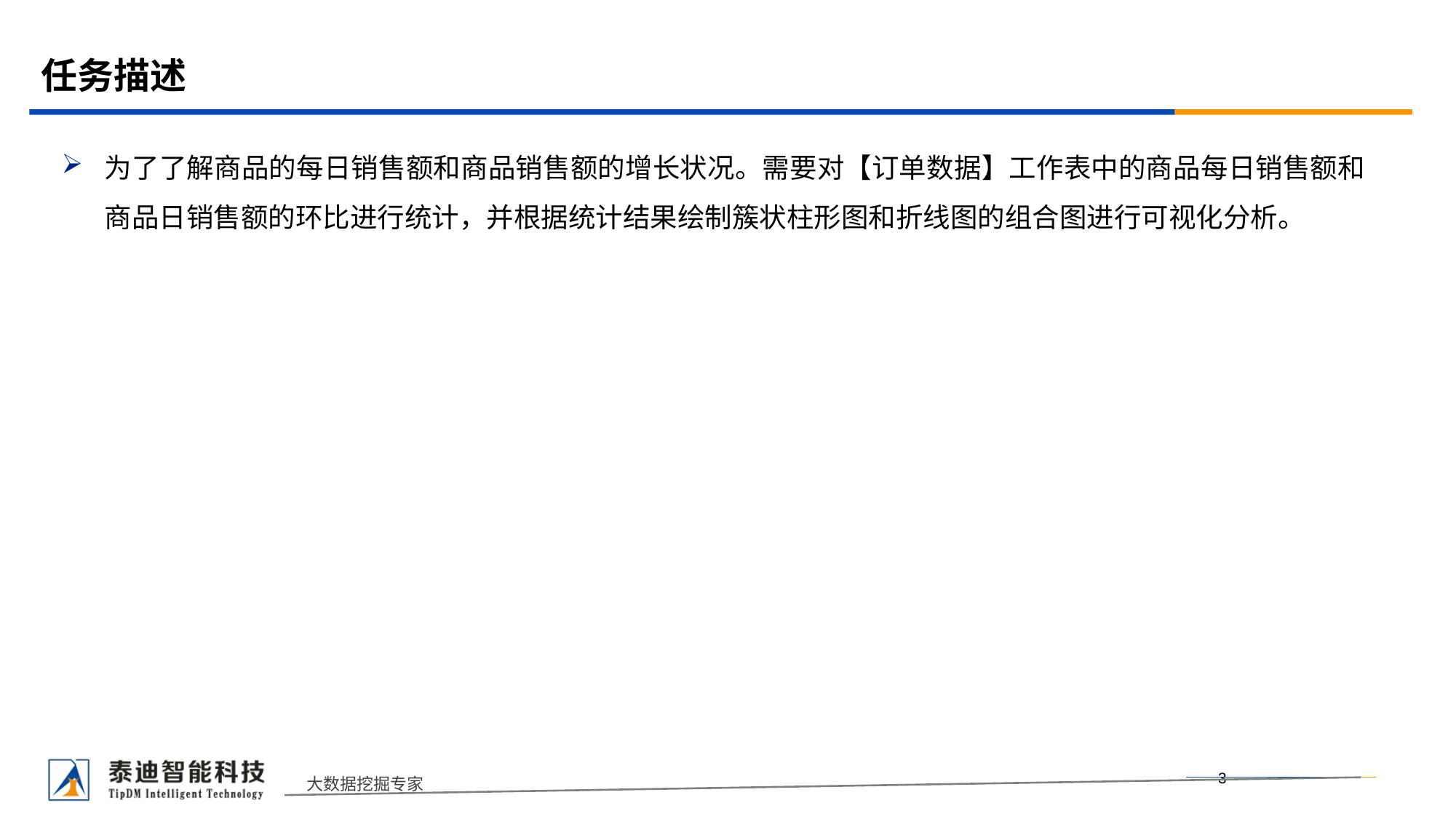

# 任务描述
为了了解商品的每日销售额和商品销售额的增长状况。需要对【订单数据】工作表中的商品每日销售额和商品日销售额的环比进行统计，并根据统计结果绘制簇状柱形图和折线图的组合图进行可视化分析。